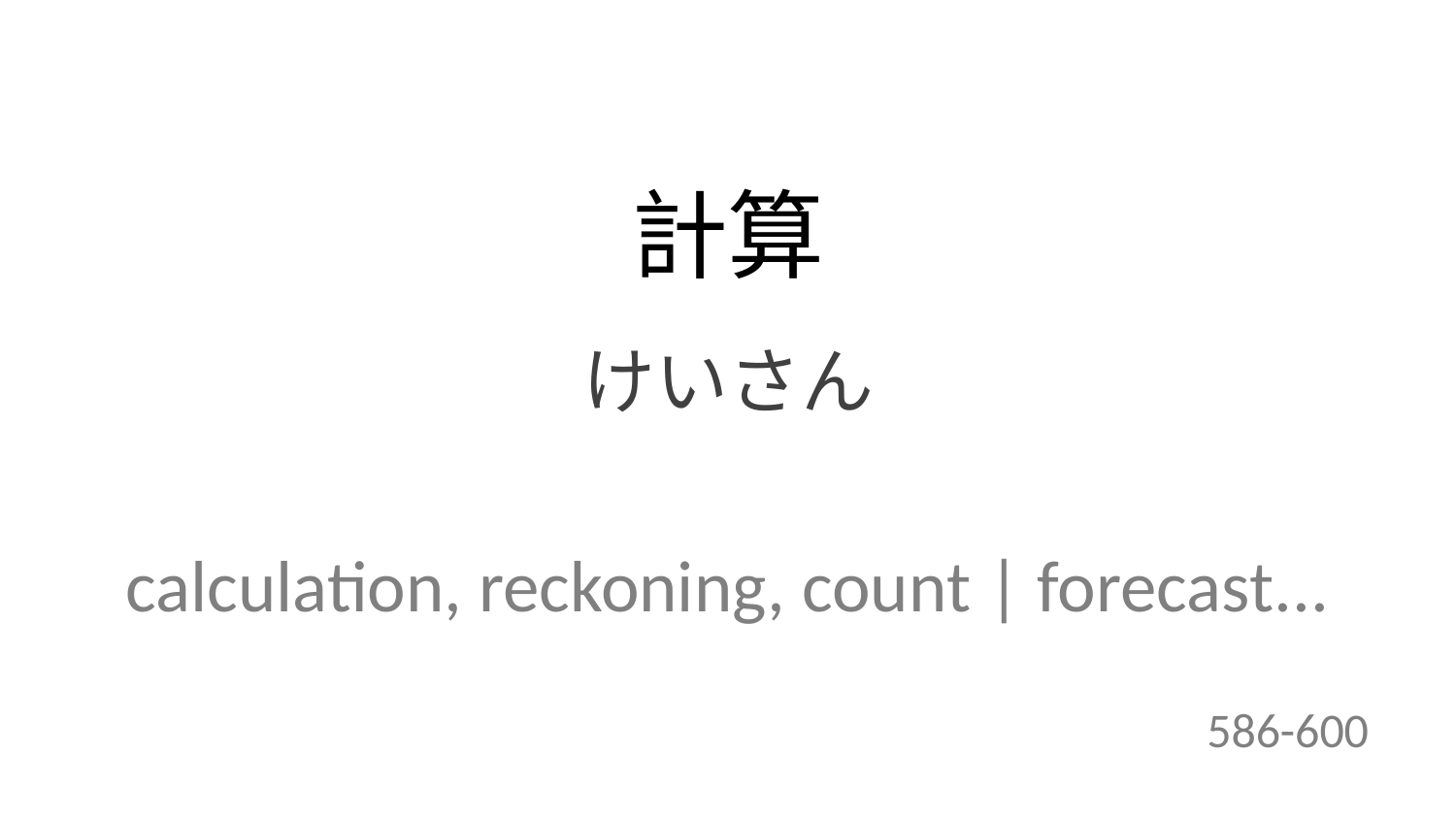

計算

けいさん
calculation, reckoning, count | forecast...
586-600